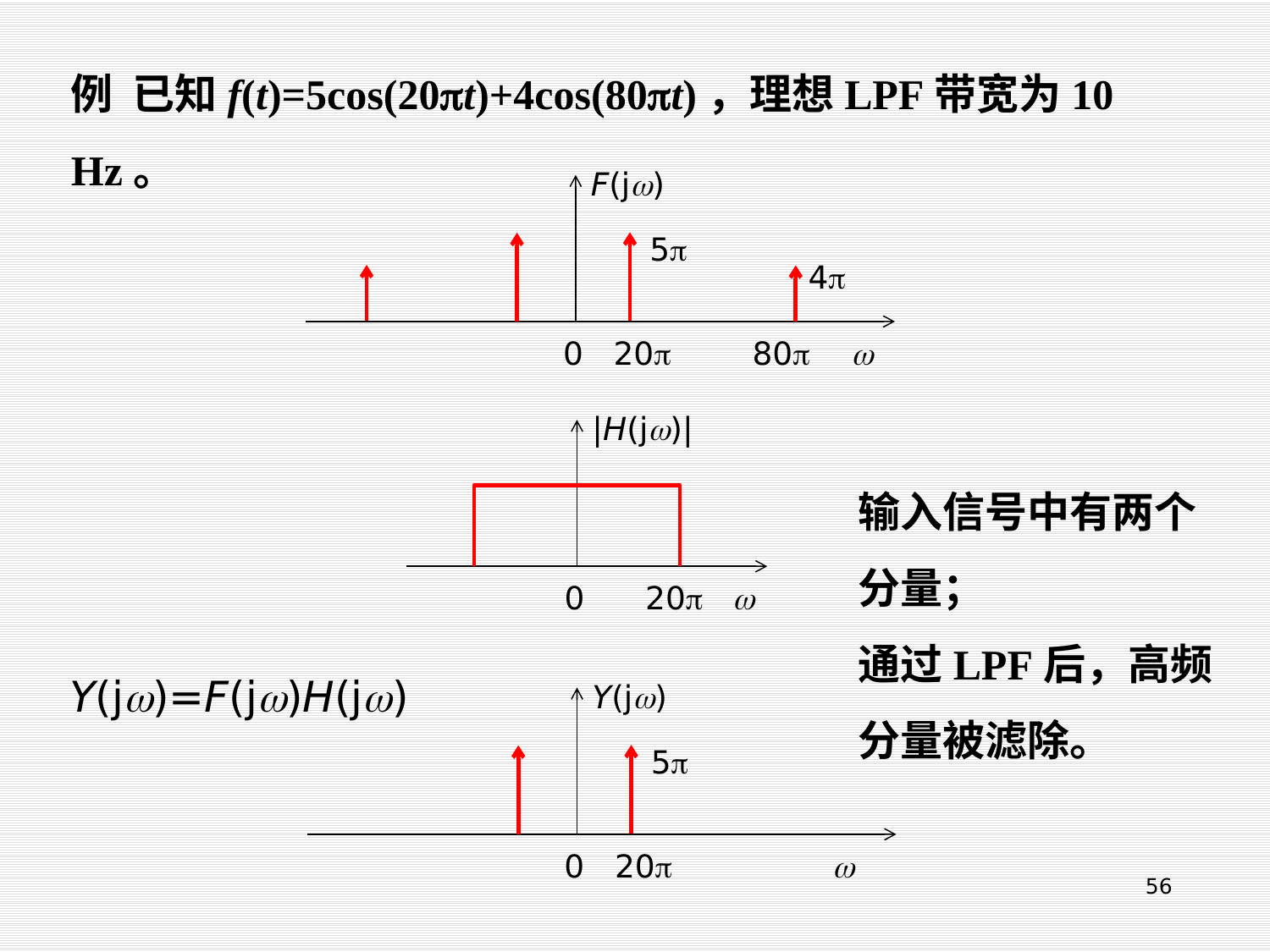

例  已知f(t)=5cos(20πt)+4cos(80πt)，理想LPF带宽为10 Hz。
F(jω)
5π
4π
0   20π        80π       ω
|H(jω)|
输入信号中有两个分量；
通过LPF后，高频分量被滤除。

0      20π     ω
Y(jω)=F(jω)H(jω)
Y(jω)
5π
0   20π                      ω
56